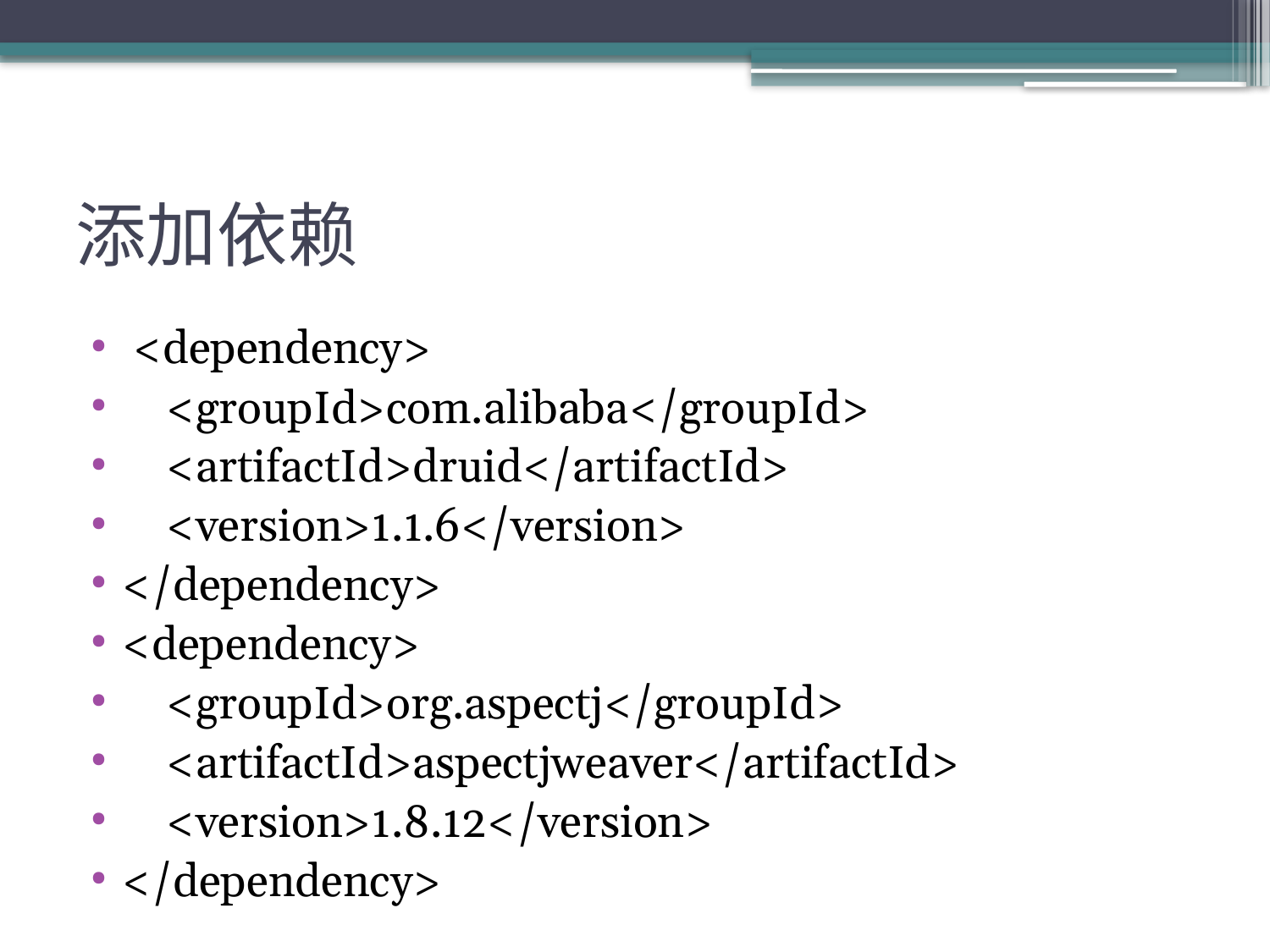

# 添加依赖
 <dependency>
    <groupId>com.alibaba</groupId>
    <artifactId>druid</artifactId>
    <version>1.1.6</version>
</dependency>
<dependency>
    <groupId>org.aspectj</groupId>
    <artifactId>aspectjweaver</artifactId>
    <version>1.8.12</version>
</dependency>